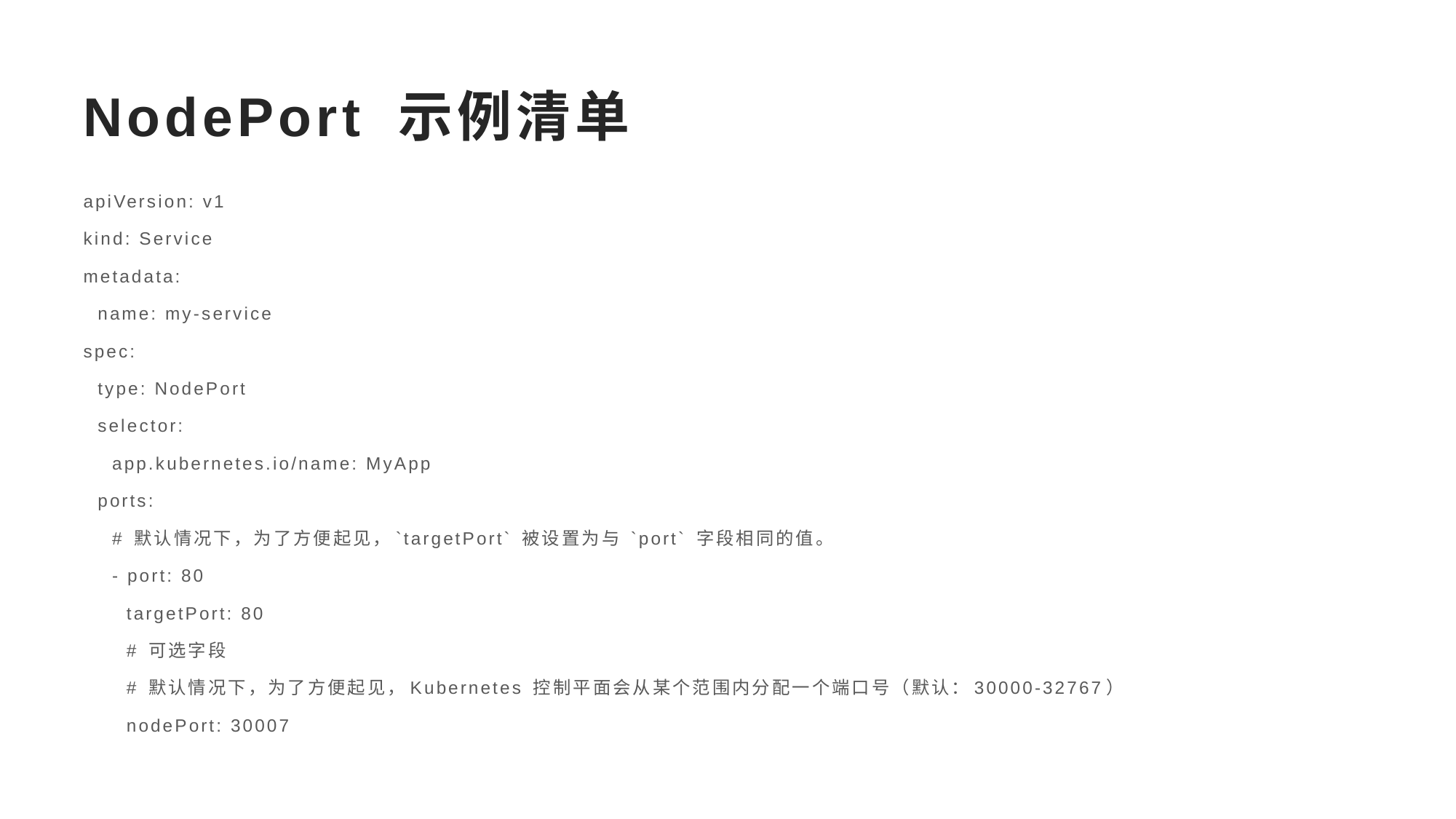

# NodePort 示例清单
apiVersion: v1
kind: Service
metadata:
  name: my-service
spec:
  type: NodePort
  selector:
    app.kubernetes.io/name: MyApp
  ports:
    # 默认情况下，为了方便起见，`targetPort` 被设置为与 `port` 字段相同的值。
    - port: 80
      targetPort: 80
      # 可选字段
      # 默认情况下，为了方便起见，Kubernetes 控制平面会从某个范围内分配一个端口号（默认：30000-32767）
      nodePort: 30007